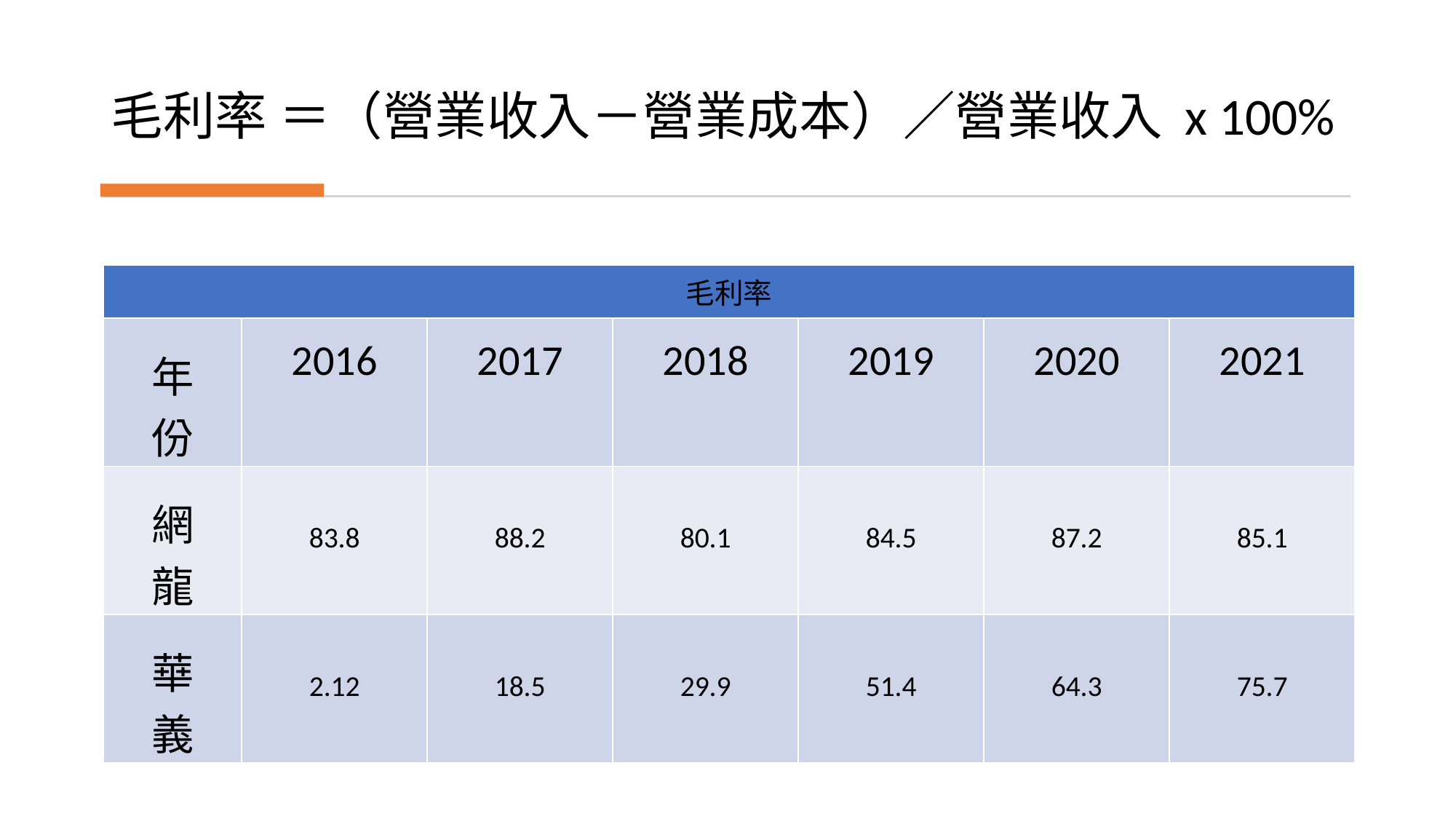

# 毛利率 ＝（營業收入－營業成本）／營業收入 x 100%

| 毛利率 |  |  |  |  |  |  |
| --- | --- | --- | --- | --- | --- | --- |
| 年份 | 2016 | 2017 | 2018 | 2019 | 2020 | 2021 |
| 網龍 | 83.8 | 88.2 | 80.1 | 84.5 | 87.2 | 85.1 |
| 華義 | 2.12 | 18.5 | 29.9 | 51.4 | 64.3 | 75.7 |